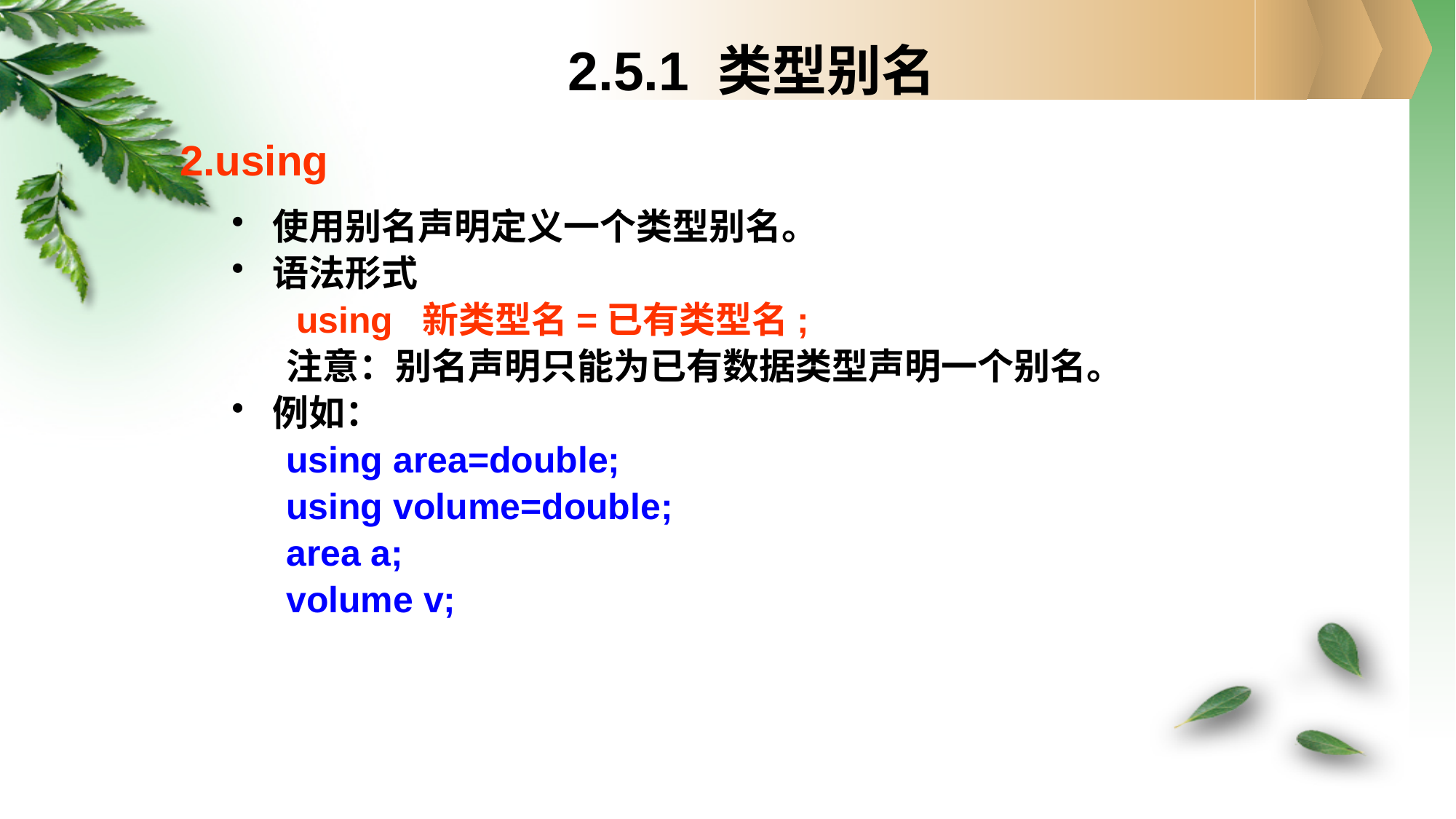

2.5.1 类型别名
# 2.using
使用别名声明定义一个类型别名。
语法形式
 using  新类型名=已有类型名;
注意：别名声明只能为已有数据类型声明一个别名。
例如：
using area=double;
using volume=double;
area a;
volume v;